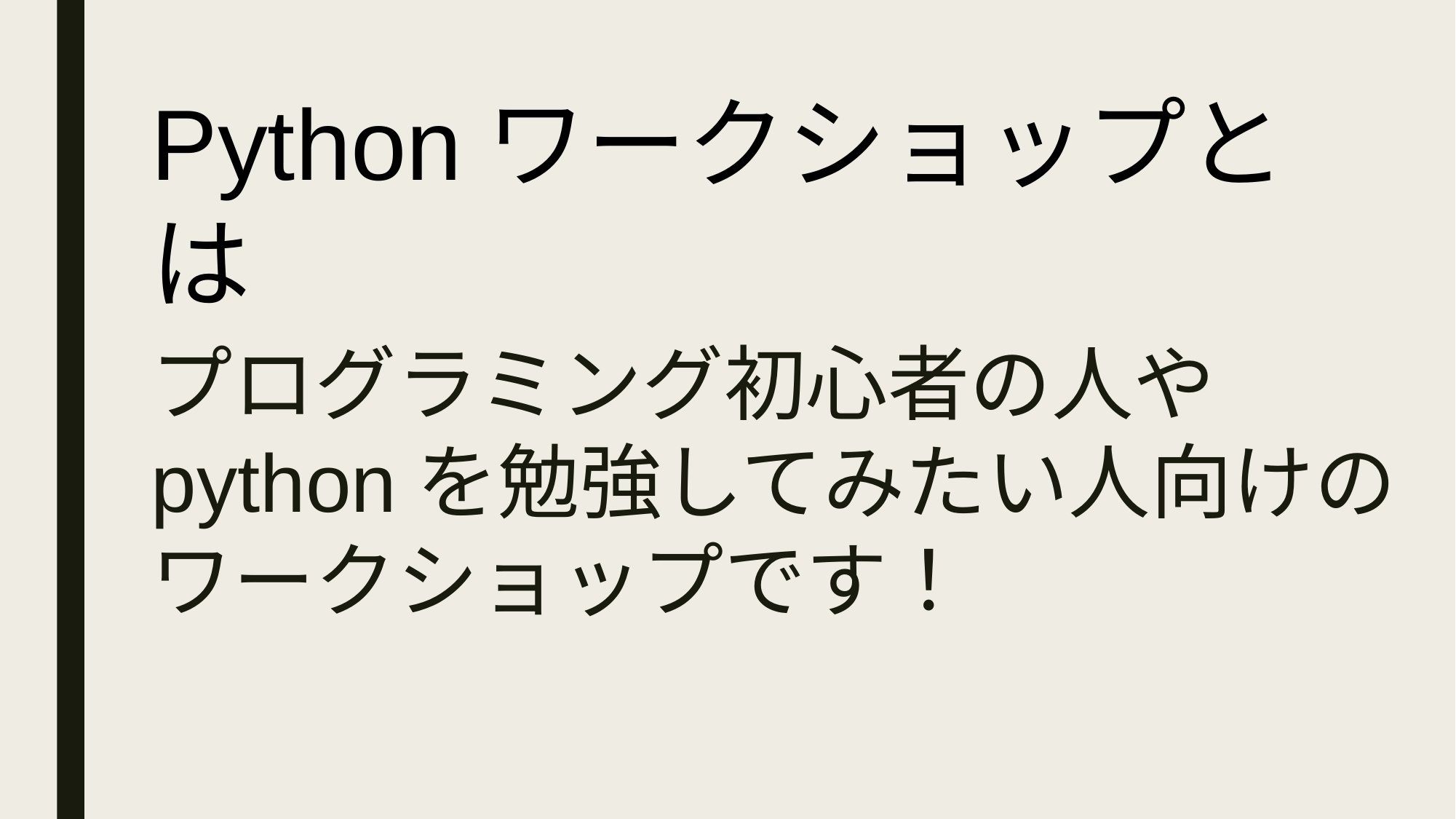

Pythonワークショップとは
# プログラミング初心者の人や pythonを勉強してみたい人向けの ワークショップです！